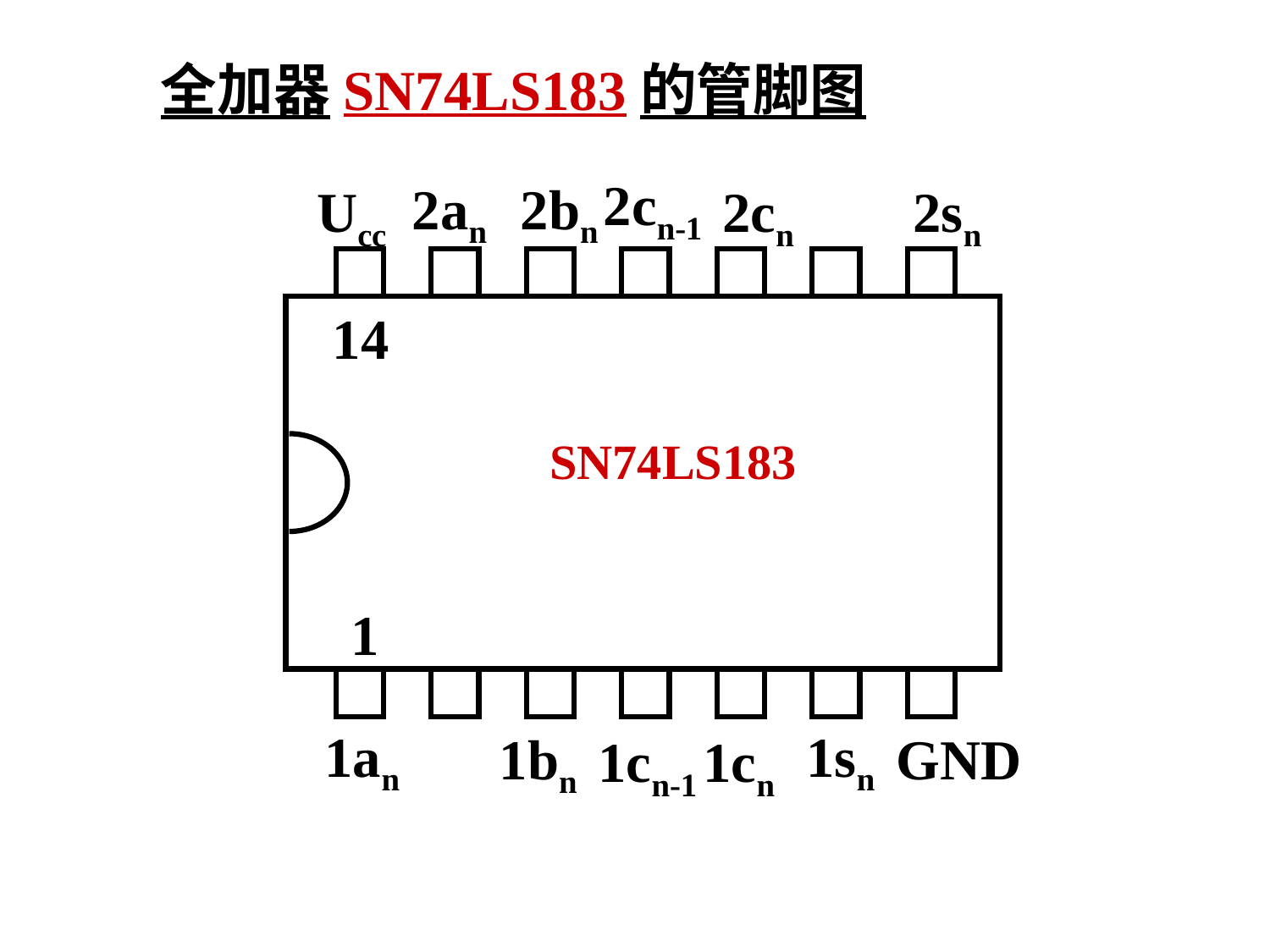

全加器SN74LS183的管脚图
2cn-1
2an
2bn
Ucc
2cn
2sn

14
SN74LS183
1
1an
1sn
1bn
GND
1cn-1
1cn